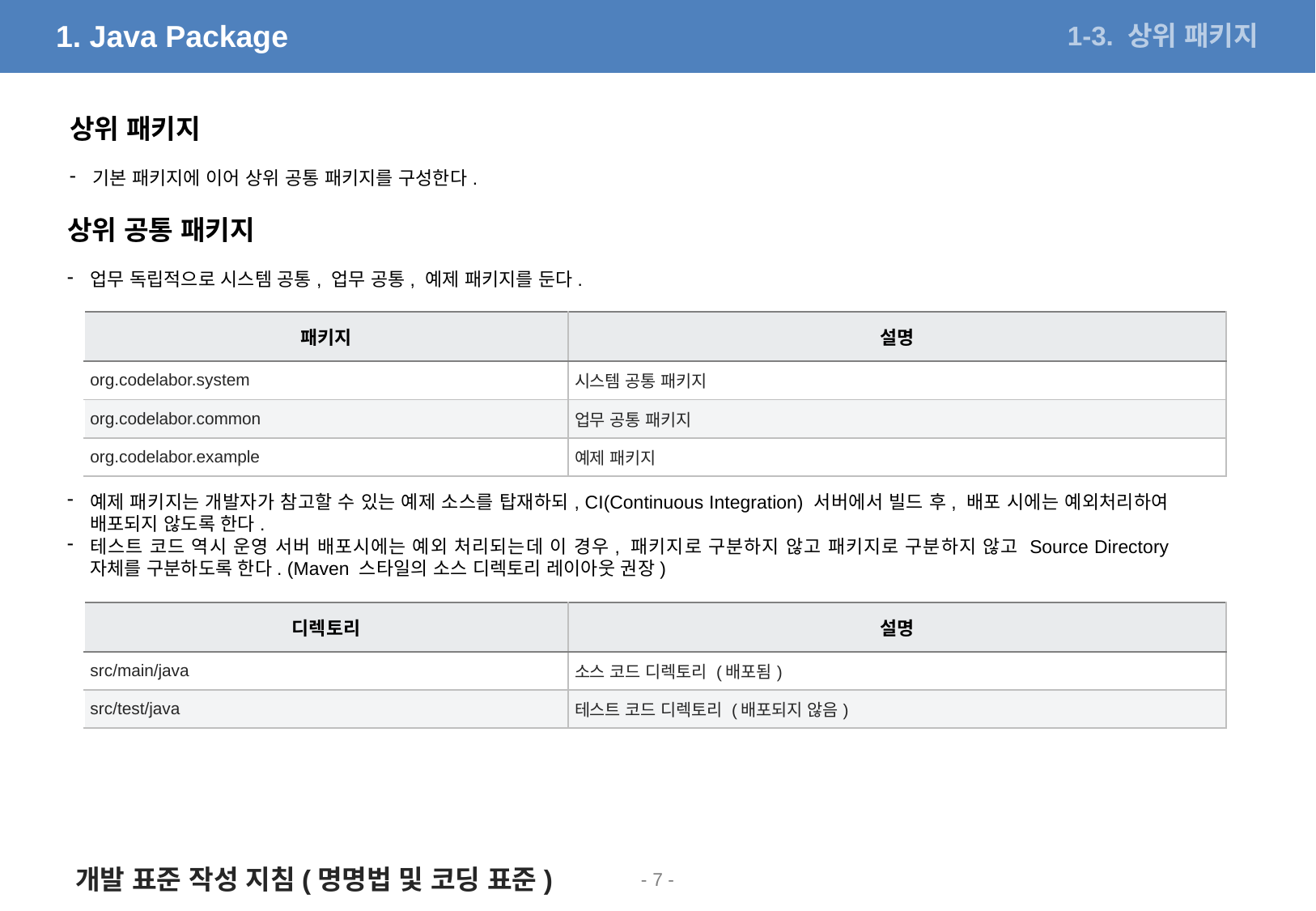

1. Java Package
1-3. 상위 패키지
상위 패키지

기본 패키지에 이어 상위 공통 패키지를 구성한다.
상위 공통 패키지

업무 독립적으로 시스템 공통, 업무 공통, 예제 패키지를 둔다.

예제 패키지는 개발자가 참고할 수 있는 예제 소스를 탑재하되, CI(Continuous Integration) 서버에서 빌드 후, 배포 시에는 예외처리하여 배포되지 않도록 한다.
테스트 코드 역시 운영 서버 배포시에는 예외 처리되는데 이 경우, 패키지로 구분하지 않고 패키지로 구분하지 않고 Source Directory 자체를 구분하도록 한다. (Maven 스타일의 소스 디렉토리 레이아웃 권장)

| 패키지 | 설명 |
| --- | --- |
| org.codelabor.system | 시스템 공통 패키지 |
| org.codelabor.common | 업무 공통 패키지 |
| org.codelabor.example | 예제 패키지 |
| 디렉토리 | 설명 |
| --- | --- |
| src/main/java | 소스 코드 디렉토리 (배포됨) |
| src/test/java | 테스트 코드 디렉토리 (배포되지 않음) |